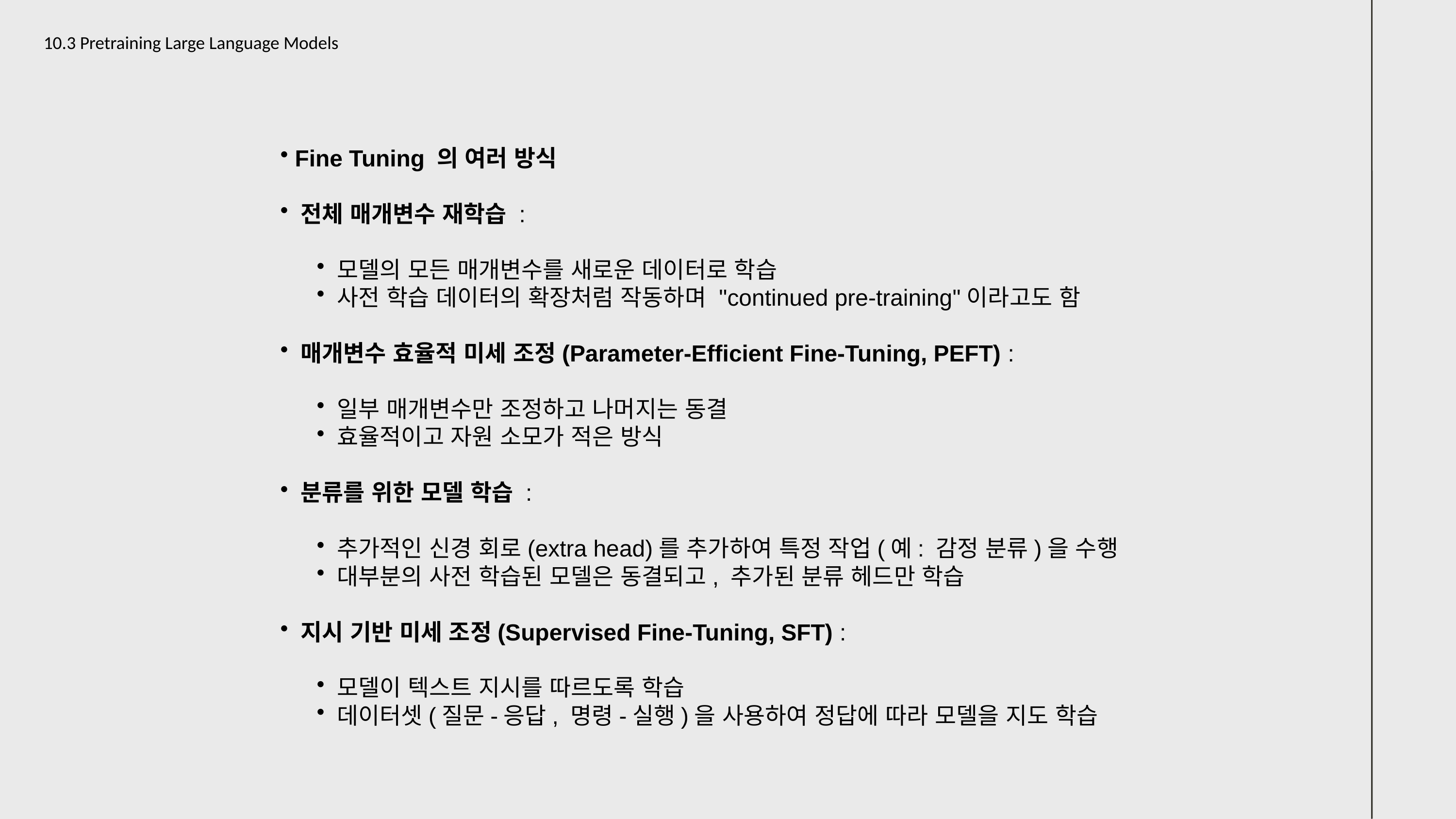

10.3 Pretraining Large Language Models
 Fine Tuning 의 여러 방식

 전체 매개변수 재학습 :

 모델의 모든 매개변수를 새로운 데이터로 학습
 사전 학습 데이터의 확장처럼 작동하며 "continued pre-training"이라고도 함

 매개변수 효율적 미세 조정(Parameter-Efficient Fine-Tuning, PEFT) :

 일부 매개변수만 조정하고 나머지는 동결
 효율적이고 자원 소모가 적은 방식

 분류를 위한 모델 학습 :

 추가적인 신경 회로(extra head)를 추가하여 특정 작업(예: 감정 분류)을 수행
 대부분의 사전 학습된 모델은 동결되고, 추가된 분류 헤드만 학습

 지시 기반 미세 조정(Supervised Fine-Tuning, SFT) :

 모델이 텍스트 지시를 따르도록 학습
 데이터셋(질문-응답, 명령-실행)을 사용하여 정답에 따라 모델을 지도 학습